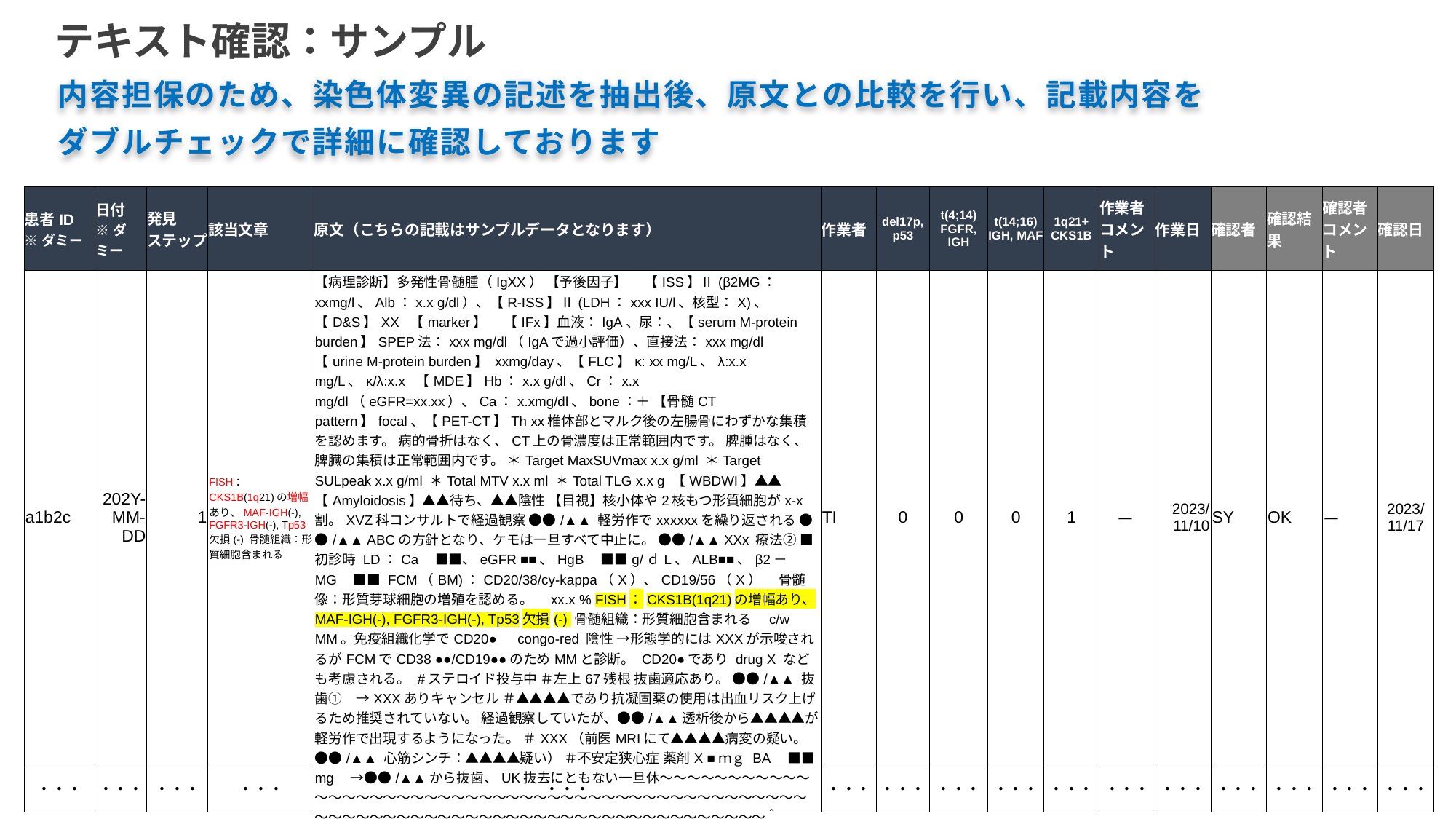

テキスト確認：サンプル
内容担保のため、染色体変異の記述を抽出後、原文との比較を行い、記載内容を
ダブルチェックで詳細に確認しております
| 患者ID ※ダミー | 日付 ※ダミー | 発見 ステップ | 該当文章 | 原文（こちらの記載はサンプルデータとなります） | 作業者 | del17p, p53 | t(4;14) FGFR, IGH | t(14;16) IGH, MAF | 1q21+ CKS1B | 作業者コメント | 作業日 | 確認者 | 確認結果 | 確認者コメント | 確認日 |
| --- | --- | --- | --- | --- | --- | --- | --- | --- | --- | --- | --- | --- | --- | --- | --- |
| a1b2c | 202Y-MM-DD | 1 | FISH：CKS1B(1q21)の増幅あり、MAF-IGH(-), FGFR3-IGH(-), Tp53欠損(-) 骨髄組織：形質細胞含まれる | 【病理診断】多発性骨髄腫（IgXX） 【予後因子】 　【ISS】Ⅱ(β2MG：xxmg/l、Alb：x.x g/dl）、【R-ISS】Ⅱ(LDH：xxx IU/l、核型：X)、【D&S】XX 【marker】 　【IFx】血液：IgA、尿：、【serum M-protein burden】SPEP法：xxx mg/dl（IgAで過小評価）、直接法：xxx mg/dl 　【urine M-protein burden】 xxmg/day、【FLC】κ: xx mg/L、λ:x.x mg/L、κ/λ:x.x 【MDE】Hb：x.x g/dl、Cr：x.x mg/dl（eGFR=xx.xx）、Ca：x.xmg/dl、bone：＋ 【骨髄CT pattern】focal、【PET-CT】Th xx椎体部とマルク後の左腸骨にわずかな集積を認めます。 病的骨折はなく、CT上の骨濃度は正常範囲内です。 脾腫はなく、脾臓の集積は正常範囲内です。 ＊Target MaxSUVmax x.x g/ml ＊Target SULpeak x.x g/ml ＊Total MTV x.x ml ＊Total TLG x.x g 【WBDWI】▲▲ 【Amyloidosis】▲▲待ち、▲▲陰性 【目視】核小体や2核もつ形質細胞がx-x割。XVZ科コンサルトで経過観察 ●●/▲▲ 軽労作でxxxxxxを繰り返される ●●/▲▲ ABCの方針となり、ケモは一旦すべて中止に。 ●●/▲▲ XXx 療法② ■初診時 LD：Ca　■■、eGFR ■■、HgB　■■g/ｄL、ALB■■、β2－MG　■■ FCM（BM)：CD20/38/cy-kappa（X）、CD19/56（X）　 骨髄像：形質芽球細胞の増殖を認める。　xx.x % FISH：CKS1B(1q21)の増幅あり、MAF-IGH(-), FGFR3-IGH(-), Tp53欠損(-) 骨髄組織：形質細胞含まれる　c/w MM。免疫組織化学でCD20●　congo-red 陰性 →形態学的にはXXXが示唆されるがFCMでCD38 ●●/CD19●●のためMMと診断。 CD20●であり drug X なども考慮される。 #ステロイド投与中 ＃左上67残根 抜歯適応あり。 ●●/▲▲ 抜歯①　→XXXありキャンセル ＃▲▲▲▲であり抗凝固薬の使用は出血リスク上げるため推奨されていない。 経過観察していたが、●●/▲▲透析後から▲▲▲▲が軽労作で出現するようになった。 ＃XXX（前医MRIにて▲▲▲▲病変の疑い。●●/▲▲ 心筋シンチ：▲▲▲▲疑い） ＃不安定狭心症 薬剤X ■ｍｇ BA　■■mg　→●●/▲▲から抜歯、UK抜去にともない一旦休～～～～～～～～～～～～～～～～～～～～～～～～～～～～～～～～～～～～～～～～～～～～～～～～～～～～～～～～～～～～～～～～～～～～～～～～～～～～～～～～＾ | TI | 0 | 0 | 0 | 1 | ー | 2023/ 11/10 | SY | OK | ー | 2023/ 11/17 |
| ・・・ | ・・・ | ・・・ | ・・・ | ・・・ | ・・・ | ・・・ | ・・・ | ・・・ | ・・・ | ・・・ | ・・・ | ・・・ | ・・・ | ・・・ | ・・・ |